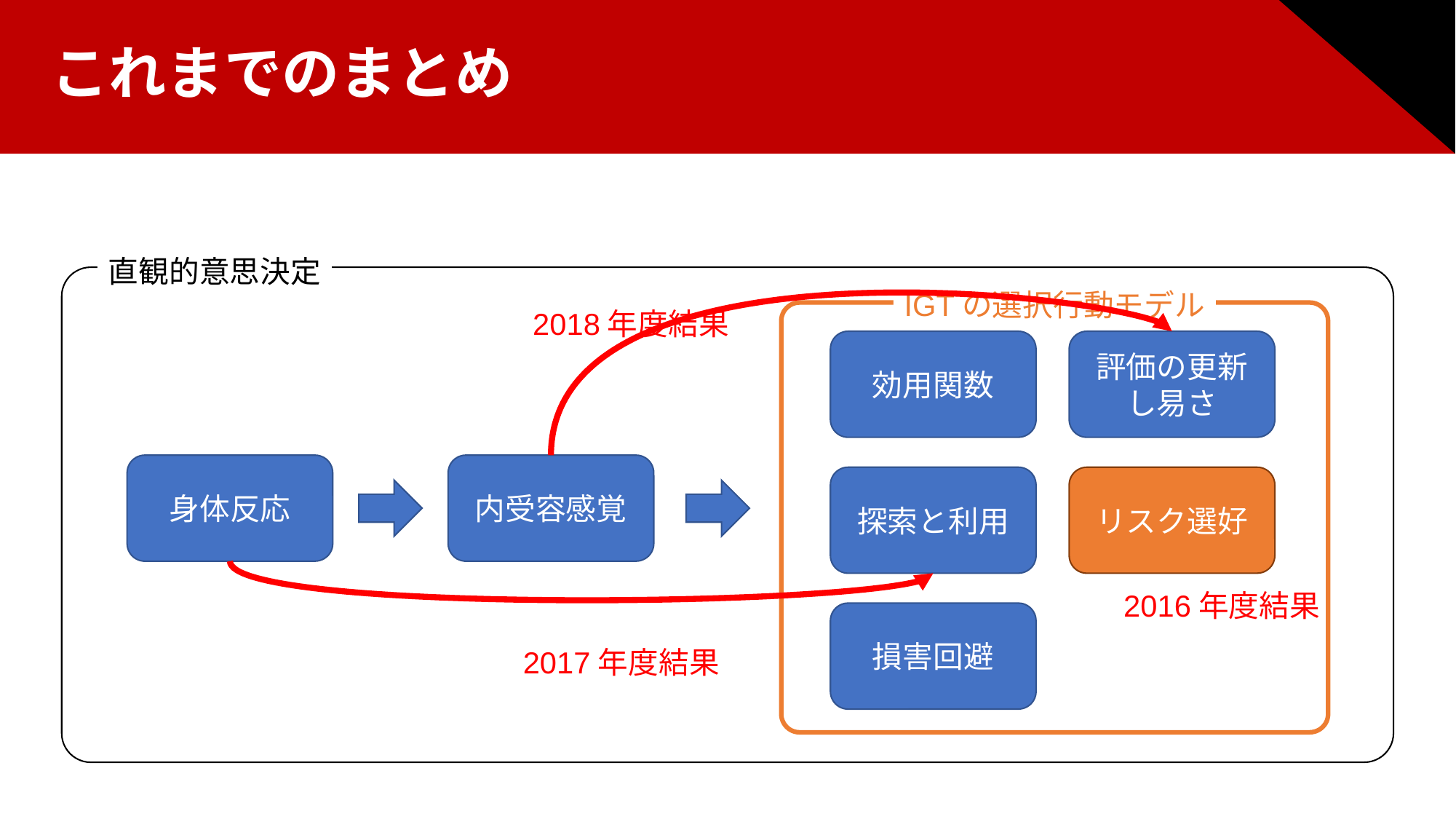

これまでのまとめ
直観的意思決定

IGTの選択行動モデル
2018年度結果

評価の更新し易さ
効用関数
身体反応
内受容感覚
探索と利用
リスク選好

2016年度結果
損害回避
2017年度結果